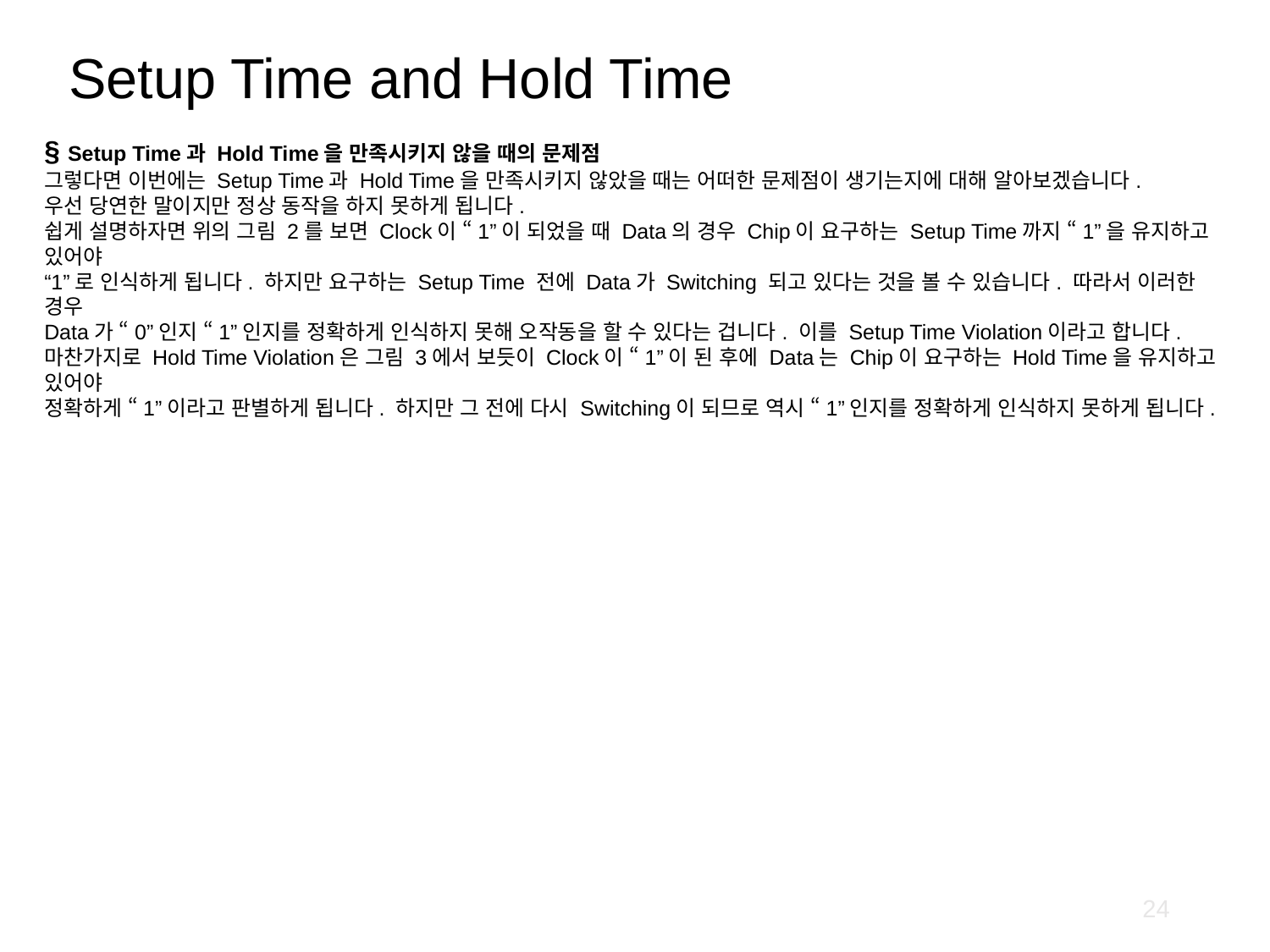

Setup Time and Hold Time
§ Setup Time과 Hold Time을 만족시키지 않을 때의 문제점
그렇다면 이번에는 Setup Time과 Hold Time을 만족시키지 않았을 때는 어떠한 문제점이 생기는지에 대해 알아보겠습니다.
우선 당연한 말이지만 정상 동작을 하지 못하게 됩니다.
쉽게 설명하자면 위의 그림 2를 보면 Clock이 “1”이 되었을 때 Data의 경우 Chip이 요구하는 Setup Time까지 “1”을 유지하고 있어야
“1”로 인식하게 됩니다. 하지만 요구하는 Setup Time 전에 Data가 Switching 되고 있다는 것을 볼 수 있습니다. 따라서 이러한 경우
Data가 “0”인지 “1”인지를 정확하게 인식하지 못해 오작동을 할 수 있다는 겁니다. 이를 Setup Time Violation이라고 합니다.
마찬가지로 Hold Time Violation은 그림 3에서 보듯이 Clock이 “1”이 된 후에 Data는 Chip이 요구하는 Hold Time을 유지하고 있어야
정확하게 “1”이라고 판별하게 됩니다. 하지만 그 전에 다시 Switching이 되므로 역시 “1”인지를 정확하게 인식하지 못하게 됩니다.

24